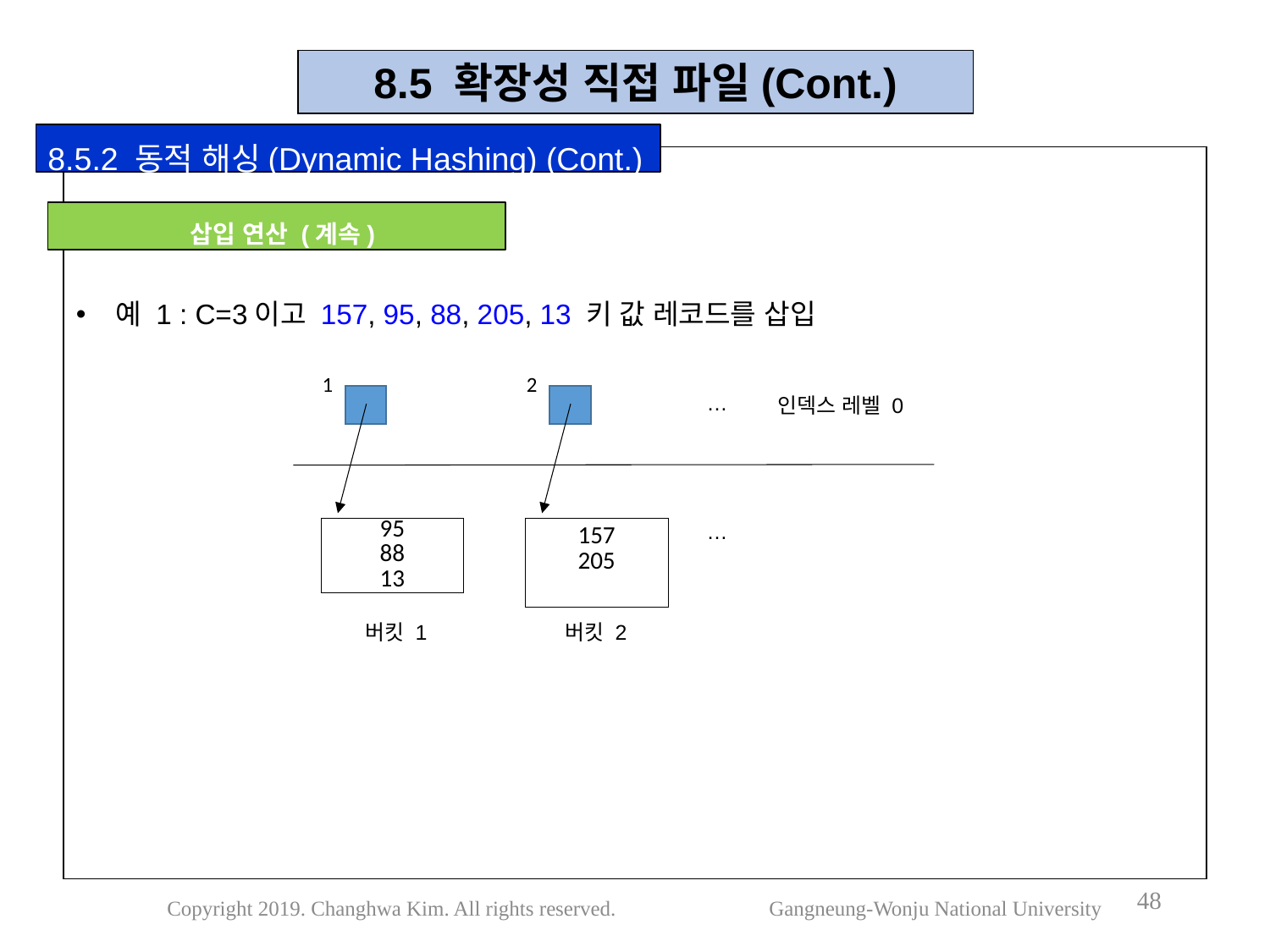

8.5 확장성 직접 파일(Cont.)
8.5.2 동적 해싱(Dynamic Hashing) (Cont.)

예 1 : C=3이고 157, 95, 88, 205, 13 키 값 레코드를 삽입

 삽입 연산 (계속)
1
2

…
인덱스 레벨 0
| 95 88 13 |
| --- |
| 157 205 |
| --- |
…
버킷 1
버킷 2
48
Copyright 2019. Changhwa Kim. All rights reserved.                             Gangneung-Wonju National University